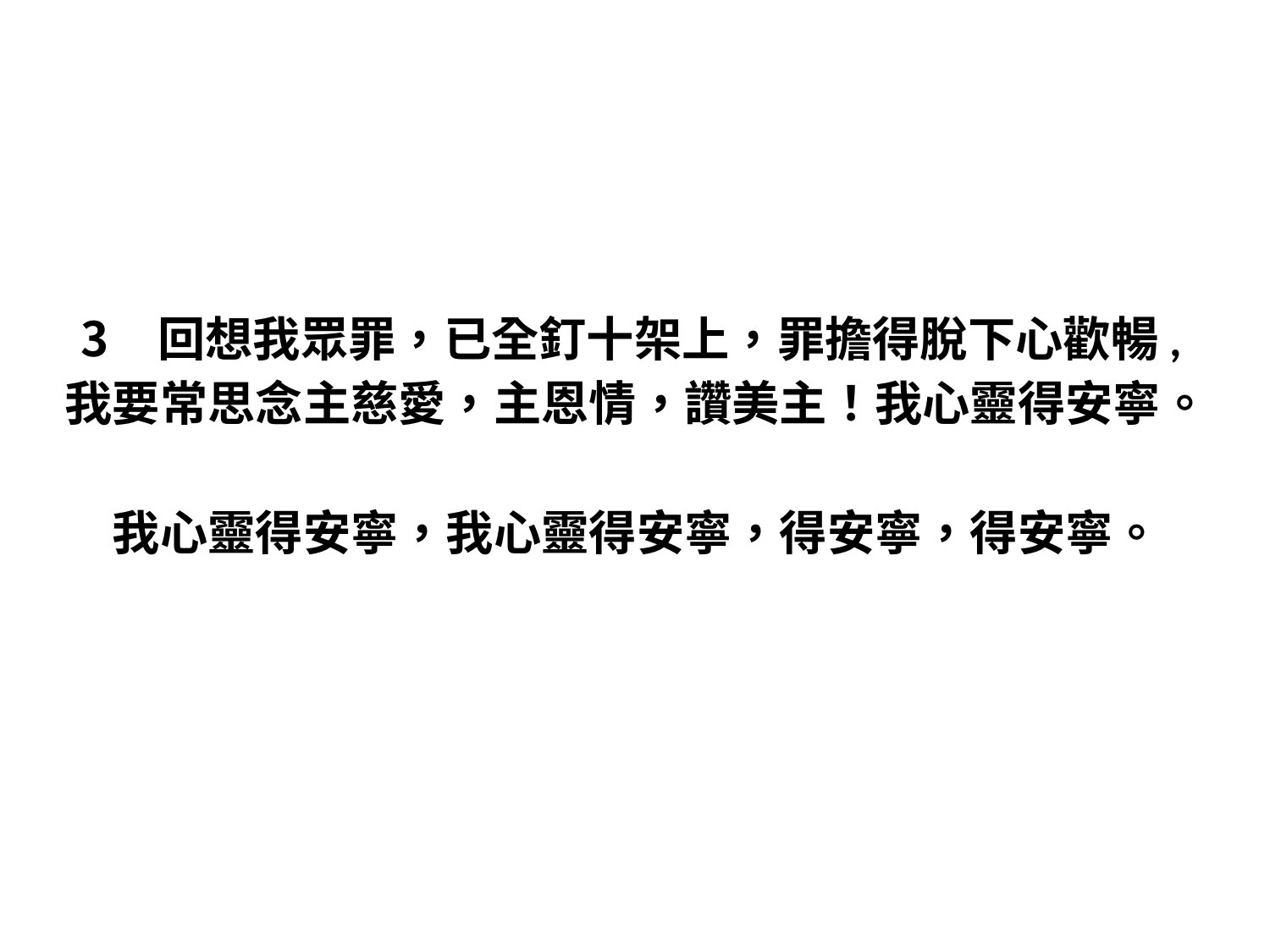

#
回想我眾罪，已全釘十架上，罪擔得脫下心歡暢,
我要常思念主慈愛，主恩情，讚美主！我心靈得安寧。

我心靈得安寧，我心靈得安寧，得安寧，得安寧。